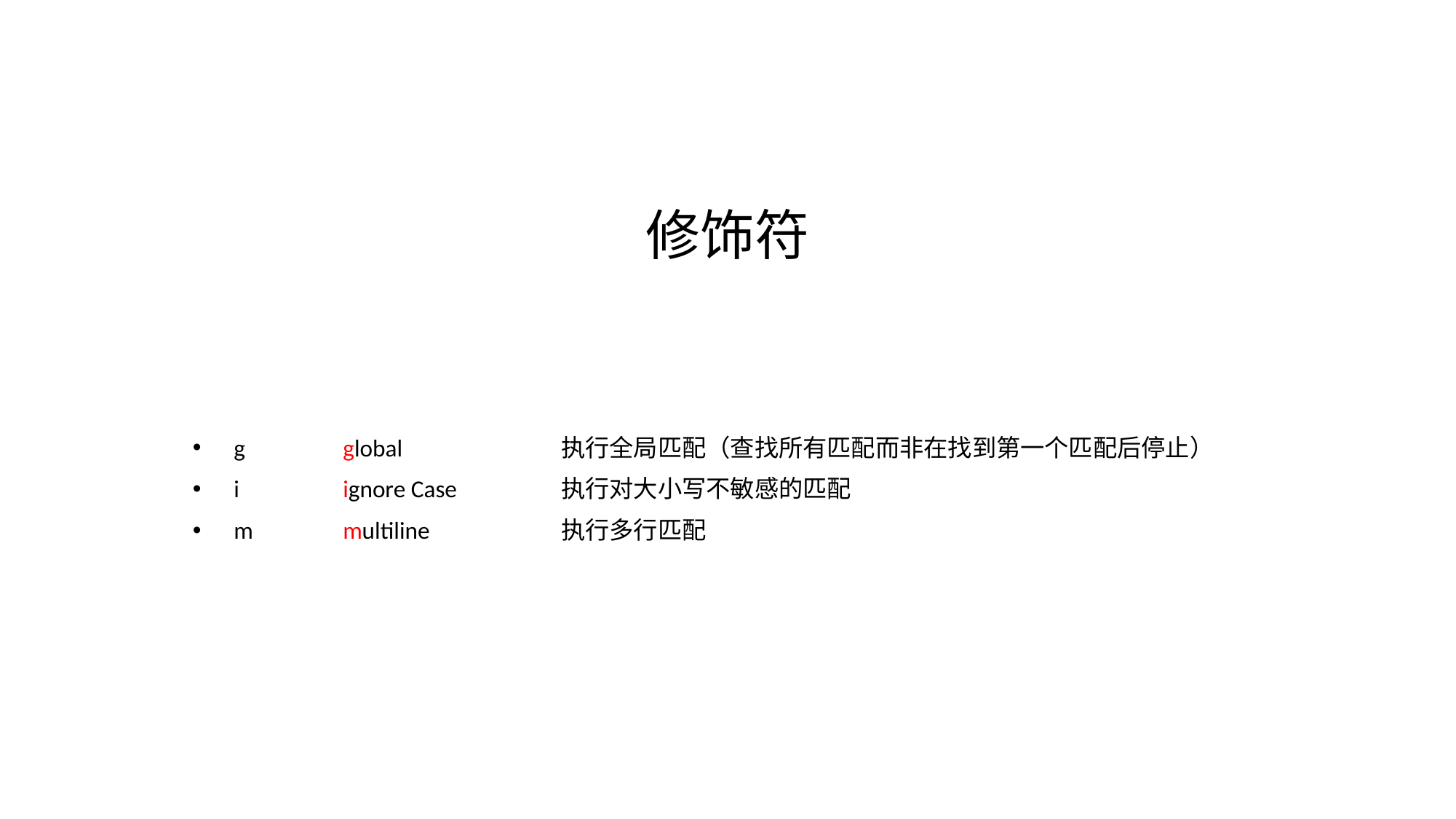

# 修饰符
g	global		执行全局匹配（查找所有匹配而非在找到第一个匹配后停止）
i	ignore Case	执行对大小写不敏感的匹配
m	multiline		执行多行匹配